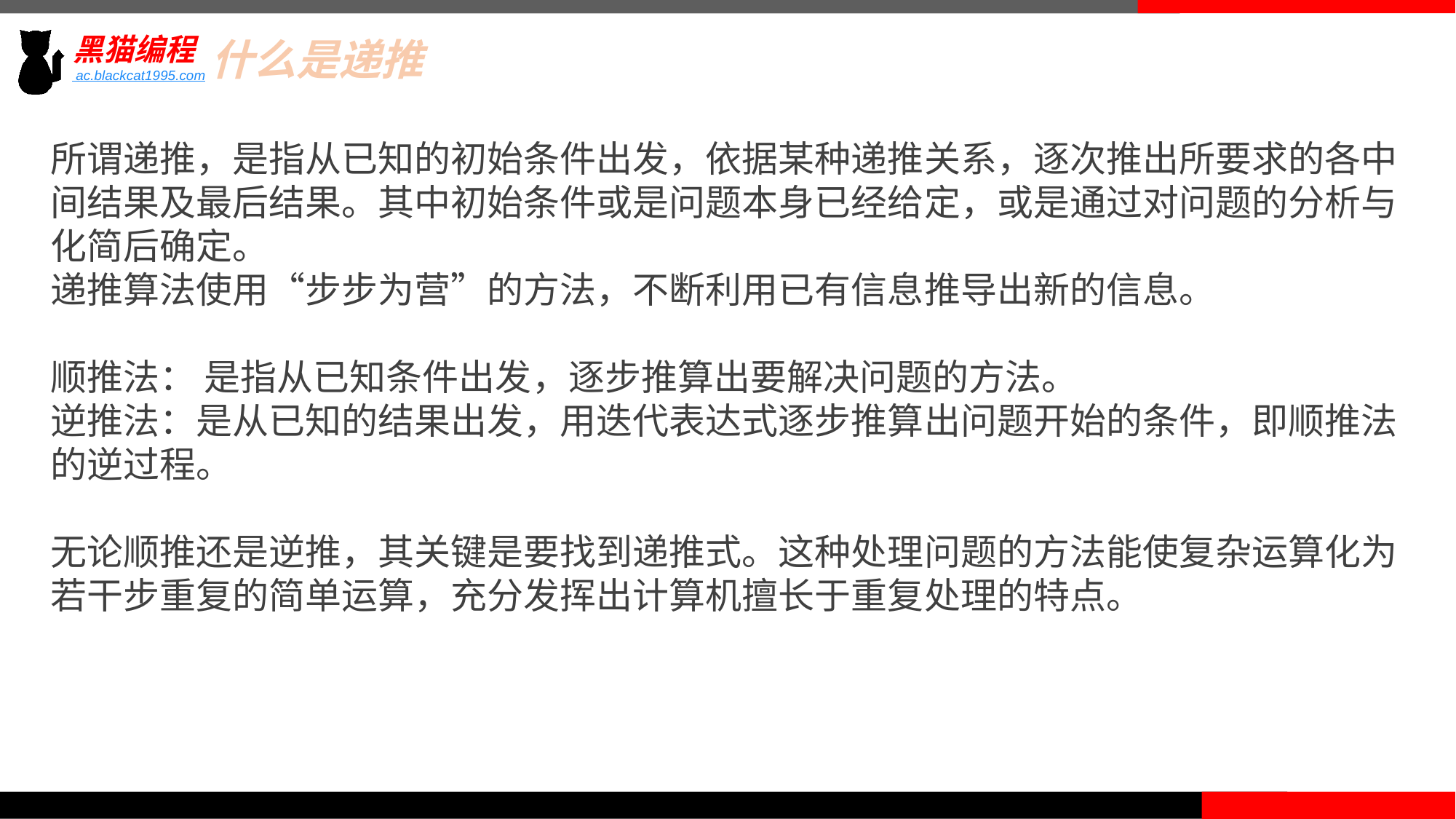

什么是递推
 ac.blackcat1995.com
所谓递推，是指从已知的初始条件出发，依据某种递推关系，逐次推出所要求的各中间结果及最后结果。其中初始条件或是问题本身已经给定，或是通过对问题的分析与化简后确定。
递推算法使用“步步为营”的方法，不断利用已有信息推导出新的信息。

顺推法： 是指从已知条件出发，逐步推算出要解决问题的方法。
逆推法：是从已知的结果出发，用迭代表达式逐步推算出问题开始的条件，即顺推法的逆过程。

无论顺推还是逆推，其关键是要找到递推式。这种处理问题的方法能使复杂运算化为若干步重复的简单运算，充分发挥出计算机擅长于重复处理的特点。